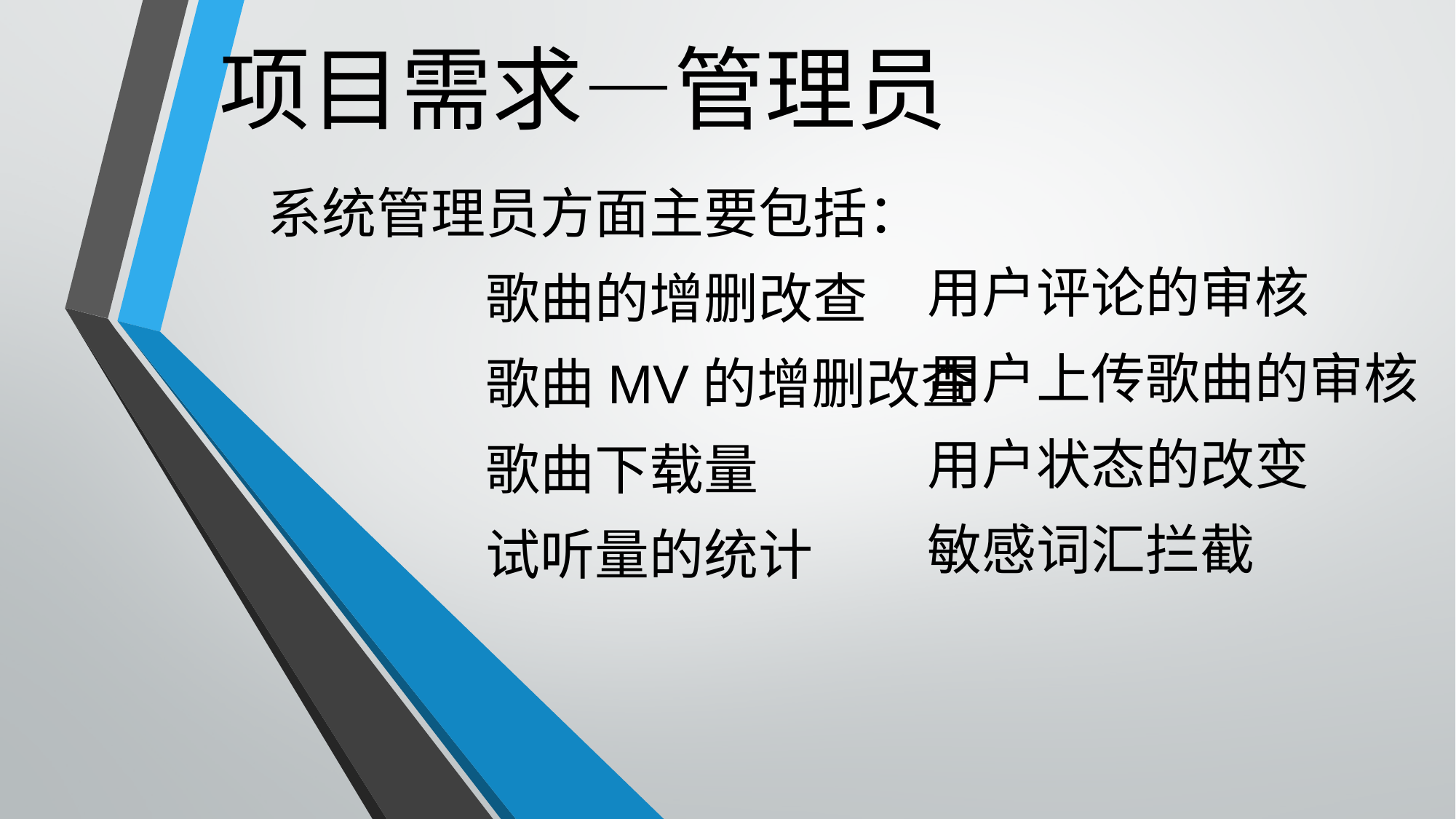

# 项目需求—管理员
系统管理员方面主要包括：
		歌曲的增删改查
		歌曲MV的增删改查
		歌曲下载量
		试听量的统计
	用户评论的审核
	用户上传歌曲的审核
	用户状态的改变
	敏感词汇拦截